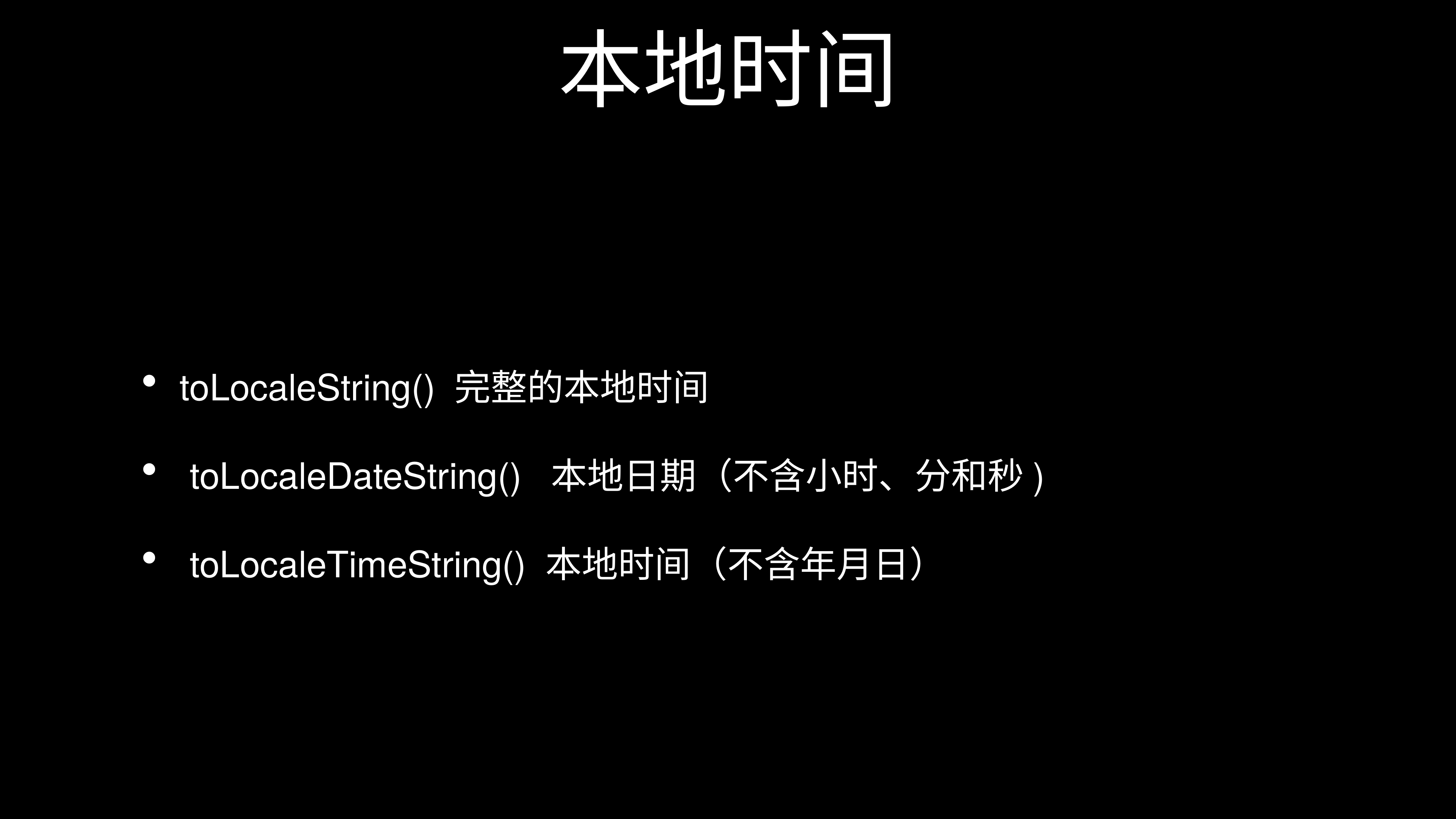

# 本地时间
toLocaleString() 完整的本地时间
 toLocaleDateString()  本地日期（不含小时、分和秒)
 toLocaleTimeString() 本地时间（不含年月日）